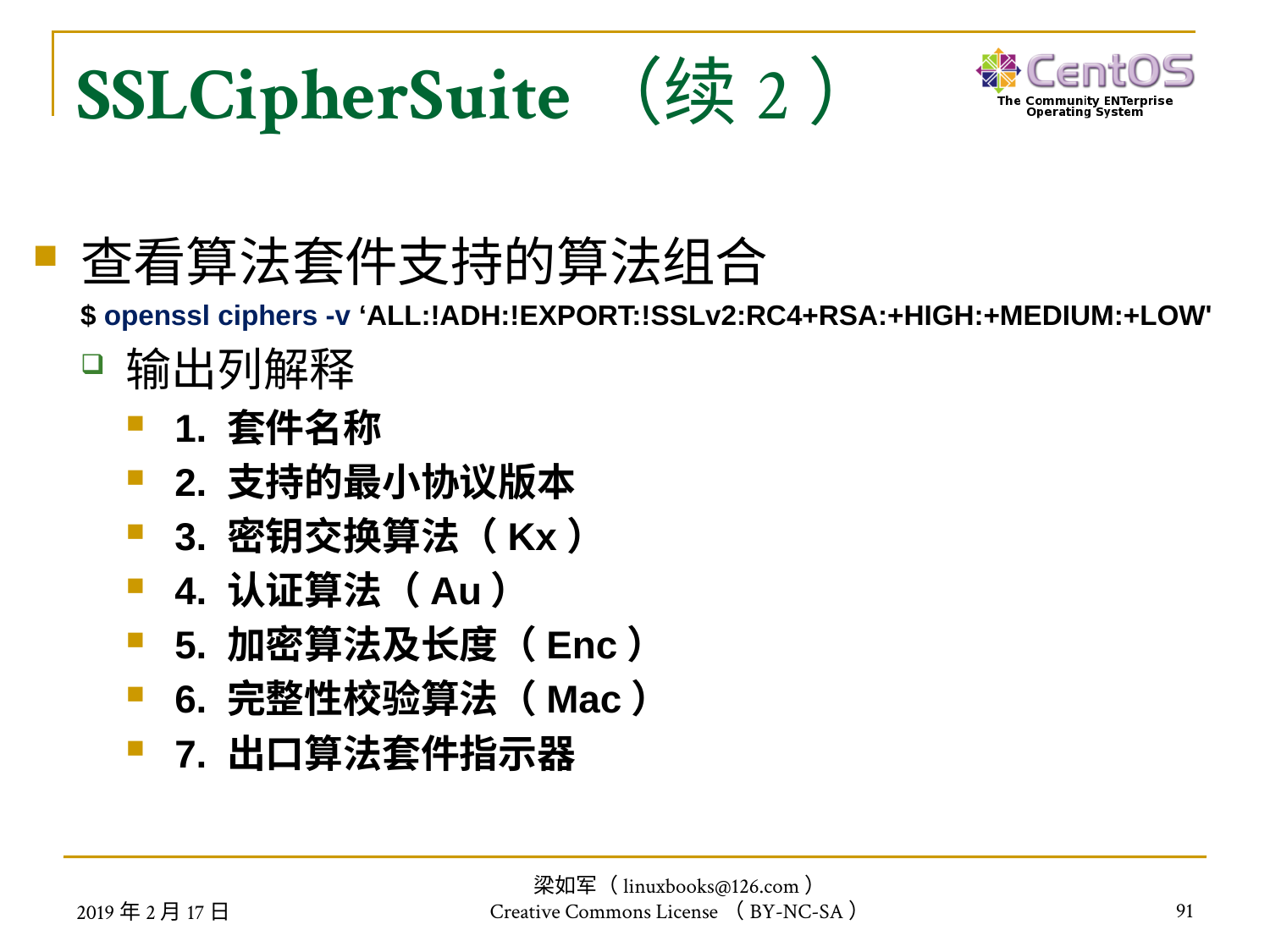

# SSLCipherSuite（续2）
查看算法套件支持的算法组合
$ openssl ciphers -v ‘ALL:!ADH:!EXPORT:!SSLv2:RC4+RSA:+HIGH:+MEDIUM:+LOW'
输出列解释
1. 套件名称
2. 支持的最小协议版本
3. 密钥交换算法（Kx）
4. 认证算法（Au）
5. 加密算法及长度（Enc）
6. 完整性校验算法（Mac）
7. 出口算法套件指示器
梁如军（linuxbooks@126.com）
Creative Commons License（BY-NC-SA）
2019年2月17日
91